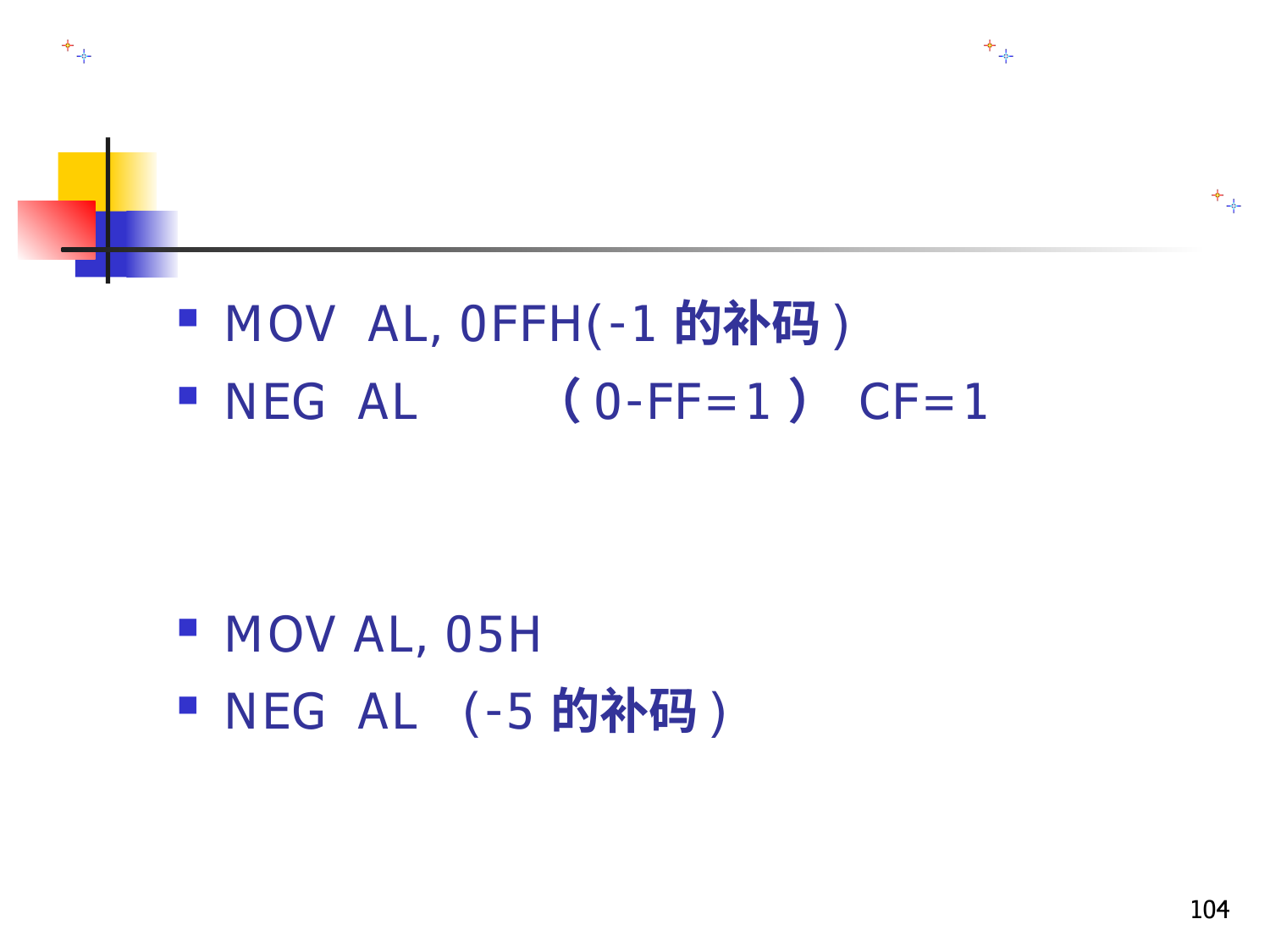

MOV  AL, 0FFH(-1的补码)
NEG  AL       （0-FF=1） CF=1

MOV AL, 05H
NEG  AL   (-5的补码)
104